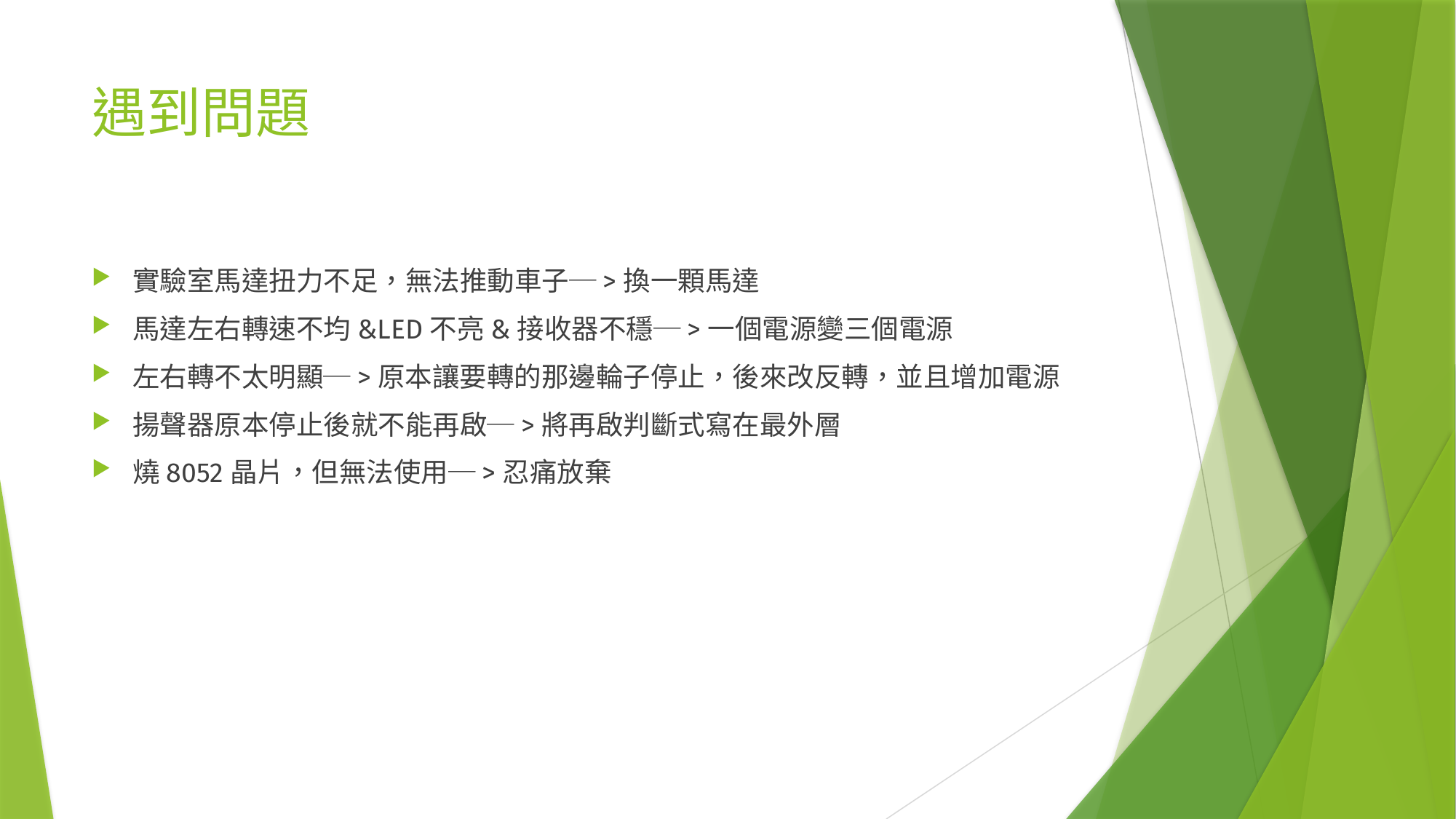

# 遇到問題
實驗室馬達扭力不足，無法推動車子─>換一顆馬達
馬達左右轉速不均&LED不亮&接收器不穩─>一個電源變三個電源
左右轉不太明顯─>原本讓要轉的那邊輪子停止，後來改反轉，並且增加電源
揚聲器原本停止後就不能再啟─>將再啟判斷式寫在最外層
燒8052晶片，但無法使用─>忍痛放棄